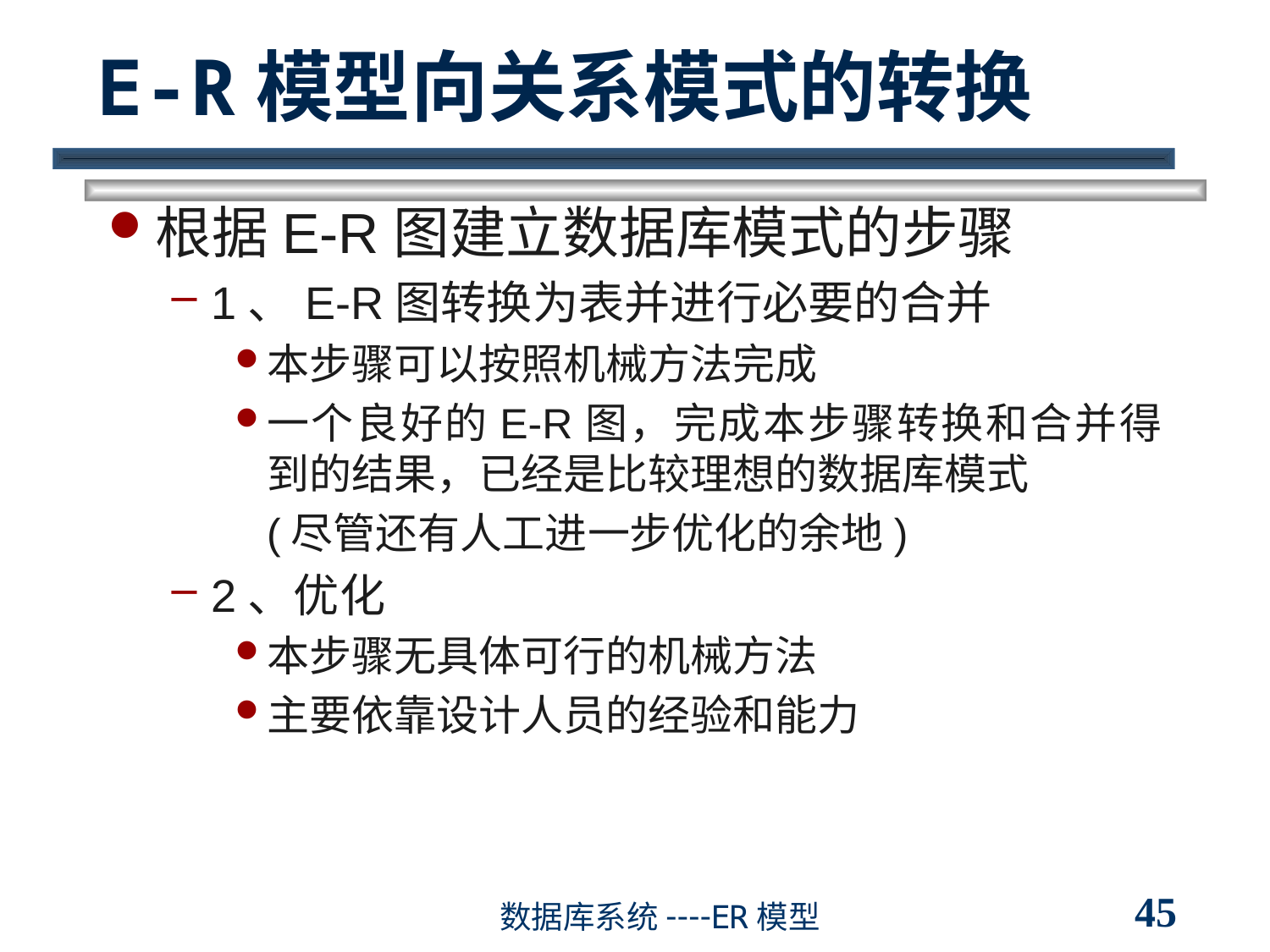

# E-R模型向关系模式的转换
根据E-R图建立数据库模式的步骤
1、E-R图转换为表并进行必要的合并
本步骤可以按照机械方法完成
一个良好的E-R图，完成本步骤转换和合并得到的结果，已经是比较理想的数据库模式
	(尽管还有人工进一步优化的余地)
2、优化
本步骤无具体可行的机械方法
主要依靠设计人员的经验和能力
45
数据库系统----ER模型